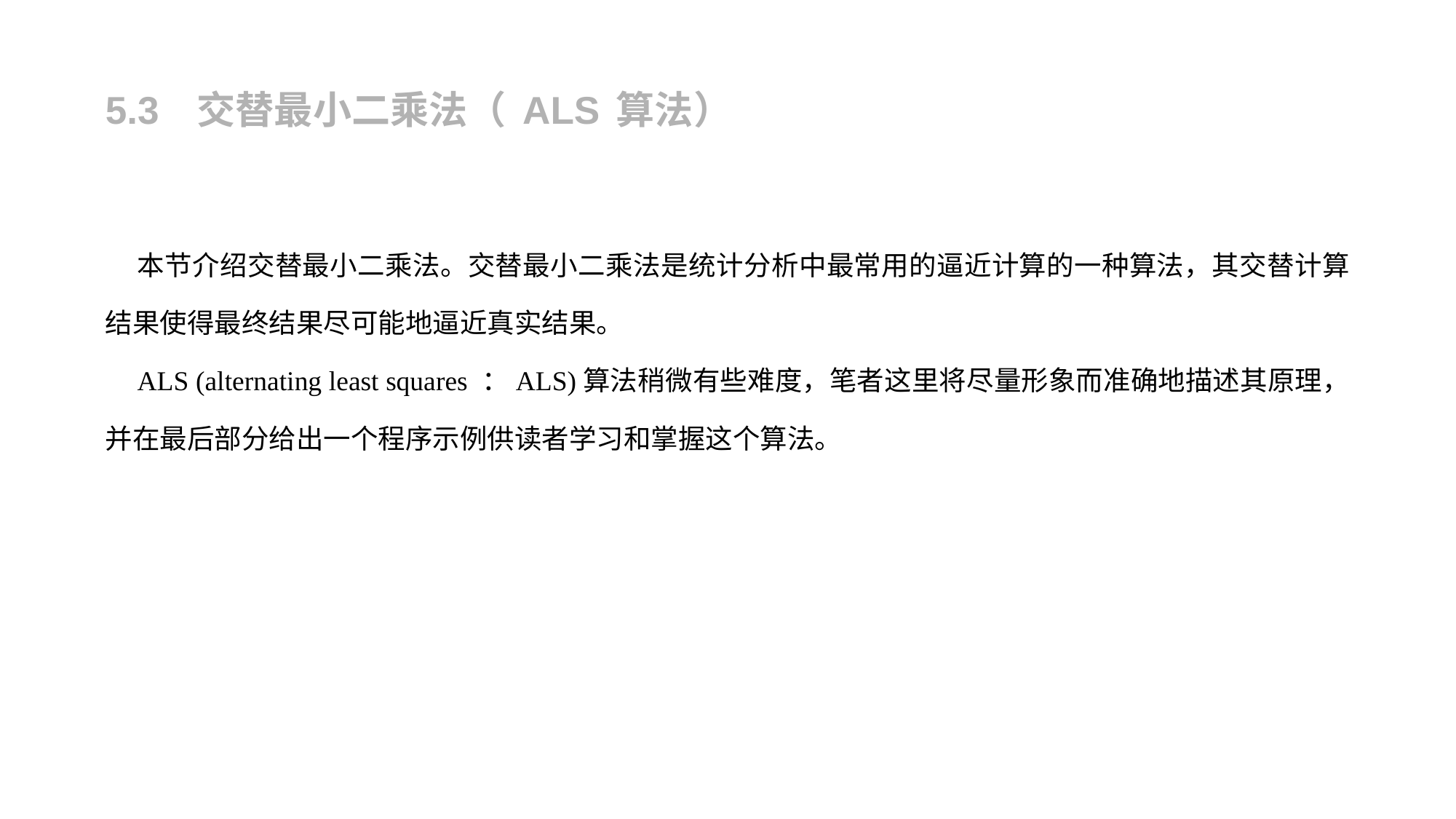

# 5.3  交替最小二乘法（ALS算法）
本节介绍交替最小二乘法。交替最小二乘法是统计分析中最常用的逼近计算的一种算法，其交替计算结果使得最终结果尽可能地逼近真实结果。
ALS (alternating least squares ：ALS)算法稍微有些难度，笔者这里将尽量形象而准确地描述其原理，并在最后部分给出一个程序示例供读者学习和掌握这个算法。